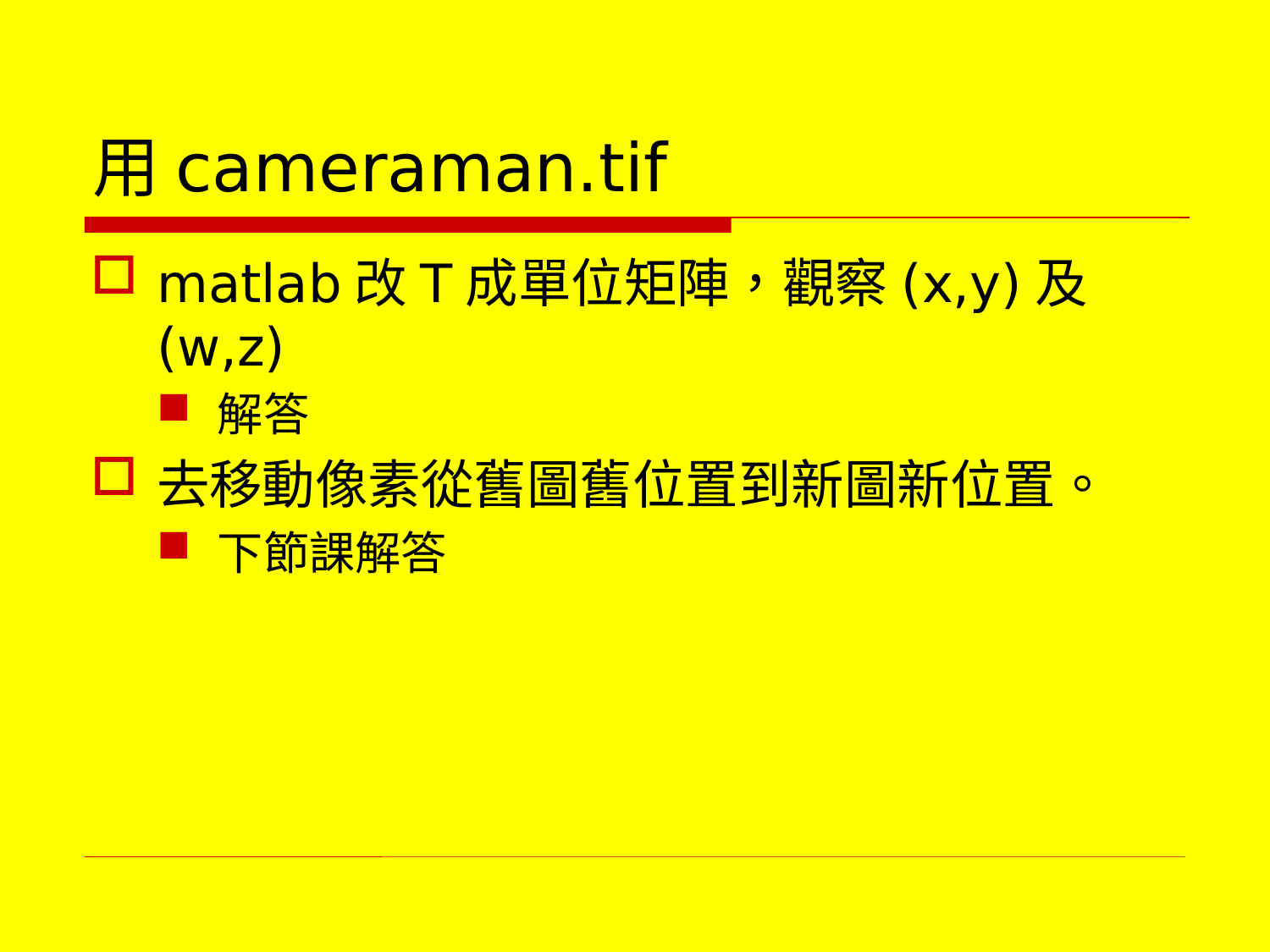

# 用cameraman.tif
matlab改T成單位矩陣，觀察(x,y)及(w,z)
解答
去移動像素從舊圖舊位置到新圖新位置。
下節課解答